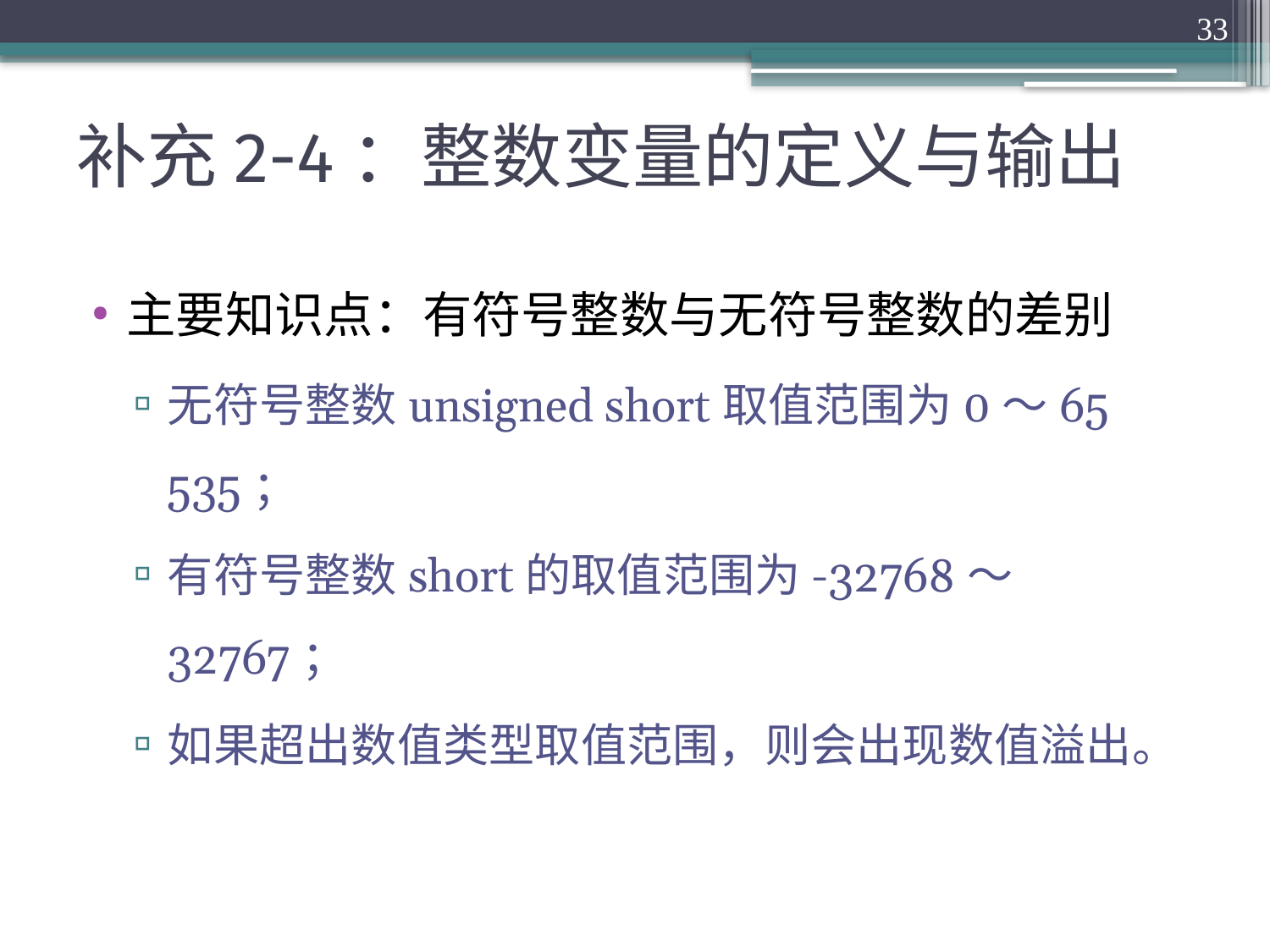

33
# 补充2-4：整数变量的定义与输出
主要知识点：有符号整数与无符号整数的差别
无符号整数unsigned short取值范围为0～65 535；
有符号整数short的取值范围为-32768～32767；
如果超出数值类型取值范围，则会出现数值溢出。